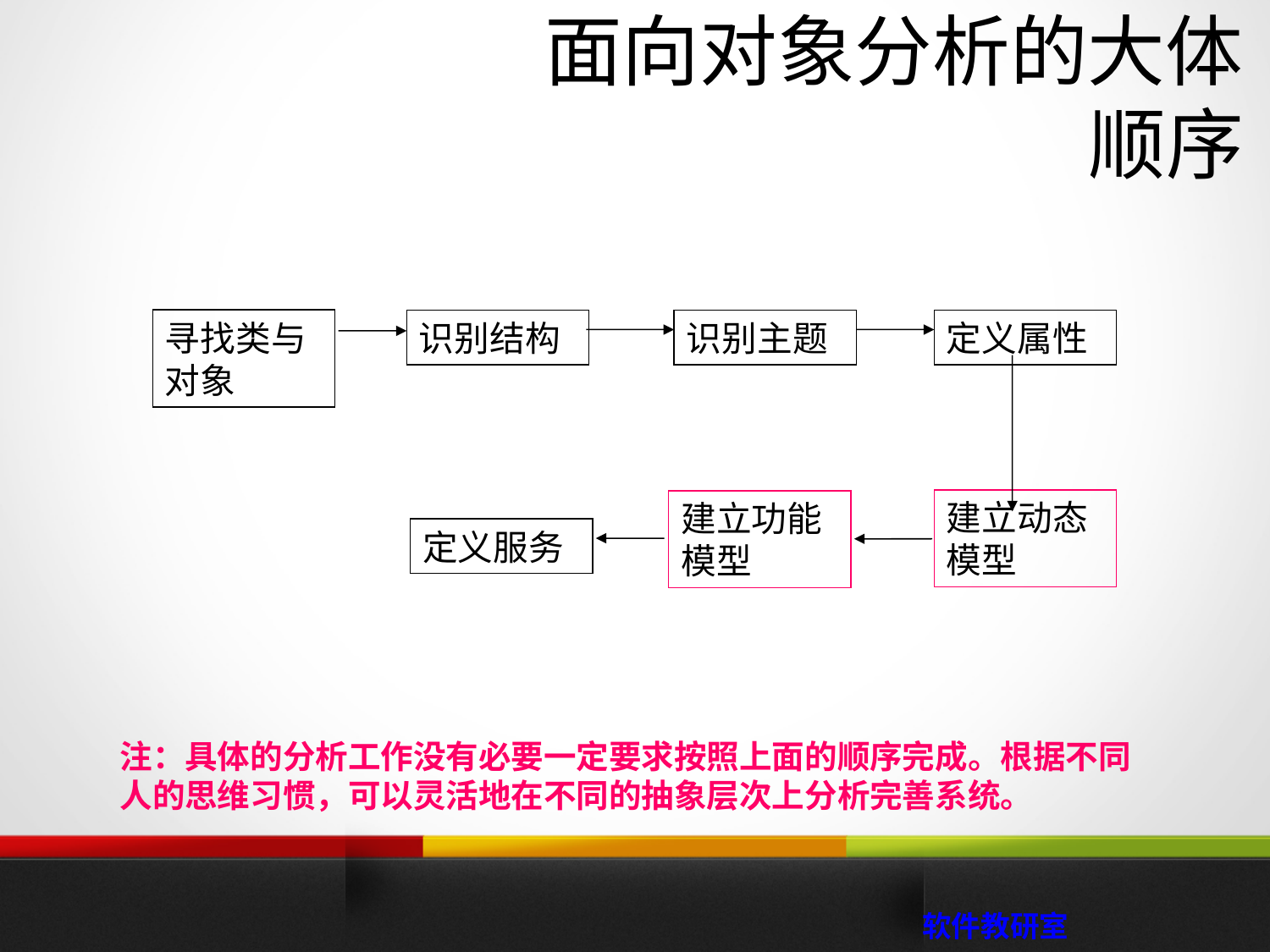

# 面向对象分析的大体顺序
寻找类与对象
识别结构
识别主题
定义属性

建立动态模型
建立功能模型
定义服务

注：具体的分析工作没有必要一定要求按照上面的顺序完成。根据不同人的思维习惯，可以灵活地在不同的抽象层次上分析完善系统。
                                     软件教研室